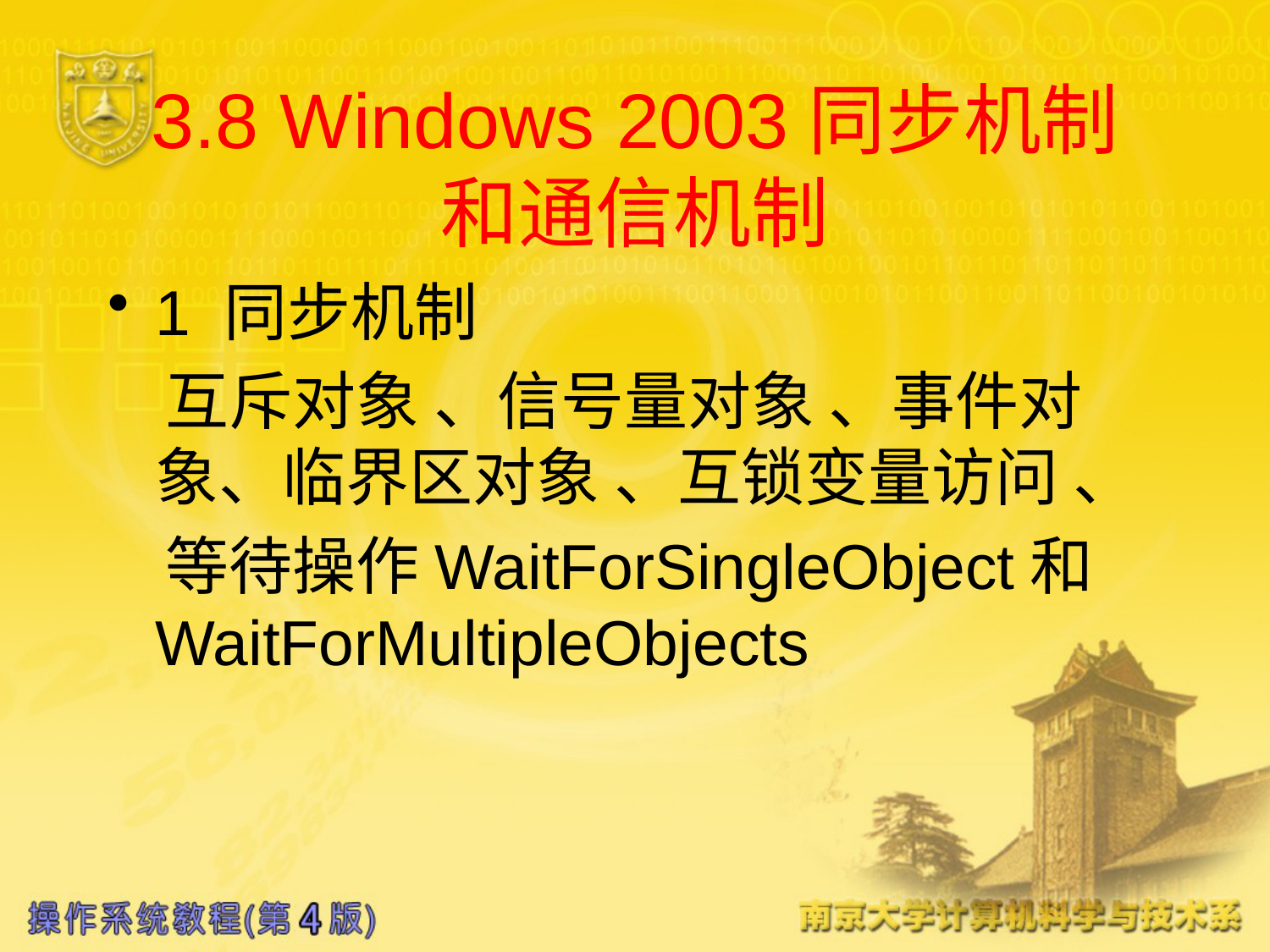

# 3.8 Windows 2003同步机制 和通信机制
1 同步机制
   互斥对象 、信号量对象 、事件对象、临界区对象 、互锁变量访问 、
   等待操作WaitForSingleObject和WaitForMultipleObjects